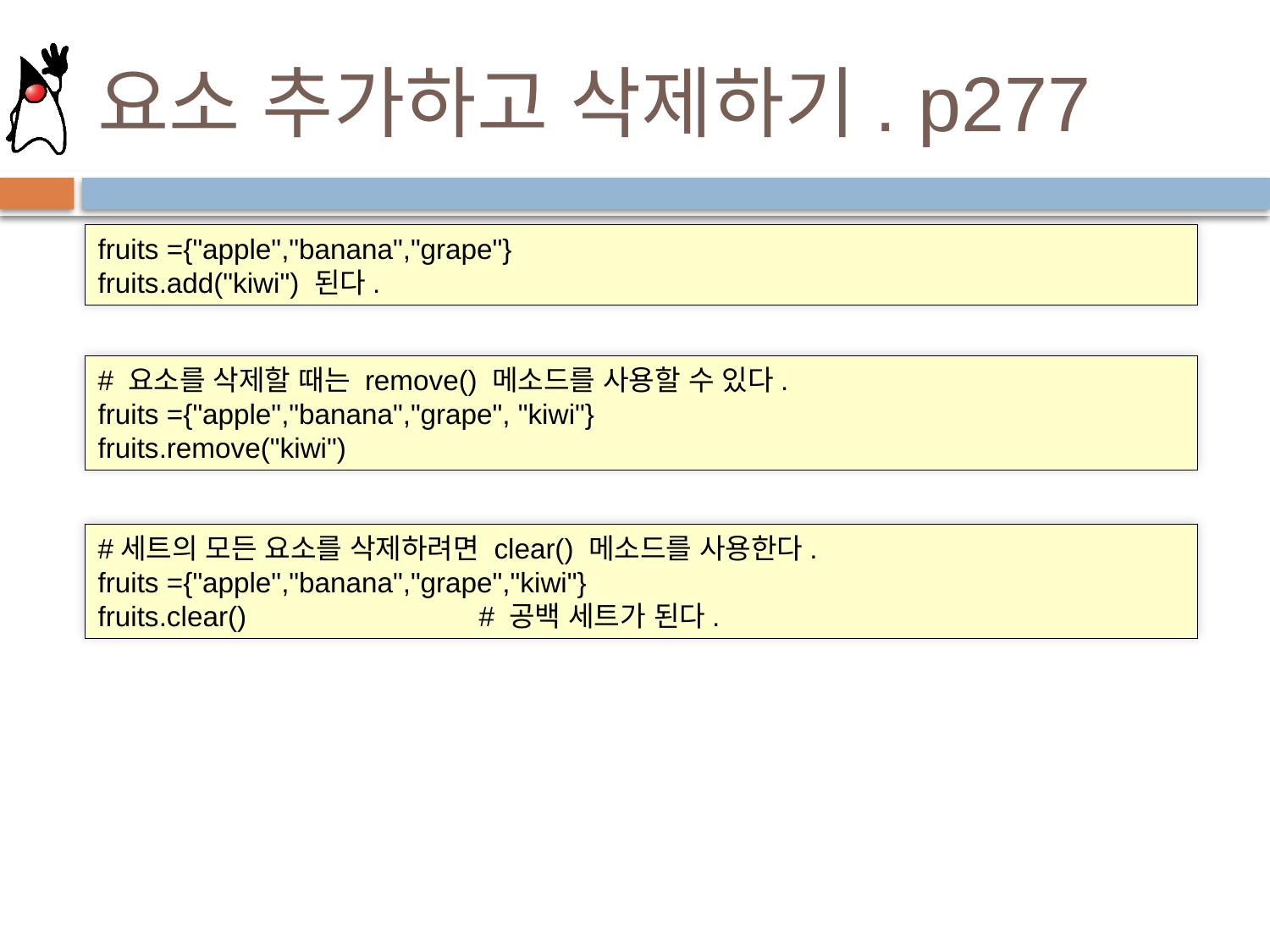

# 요소 추가하고 삭제하기. p277
fruits ={"apple","banana","grape"}
fruits.add("kiwi") 된다.
# 요소를 삭제할 때는 remove() 메소드를 사용할 수 있다.
fruits ={"apple","banana","grape", "kiwi"}
fruits.remove("kiwi")
#세트의 모든 요소를 삭제하려면 clear() 메소드를 사용한다.
fruits ={"apple","banana","grape","kiwi"}
fruits.clear()		# 공백 세트가 된다.